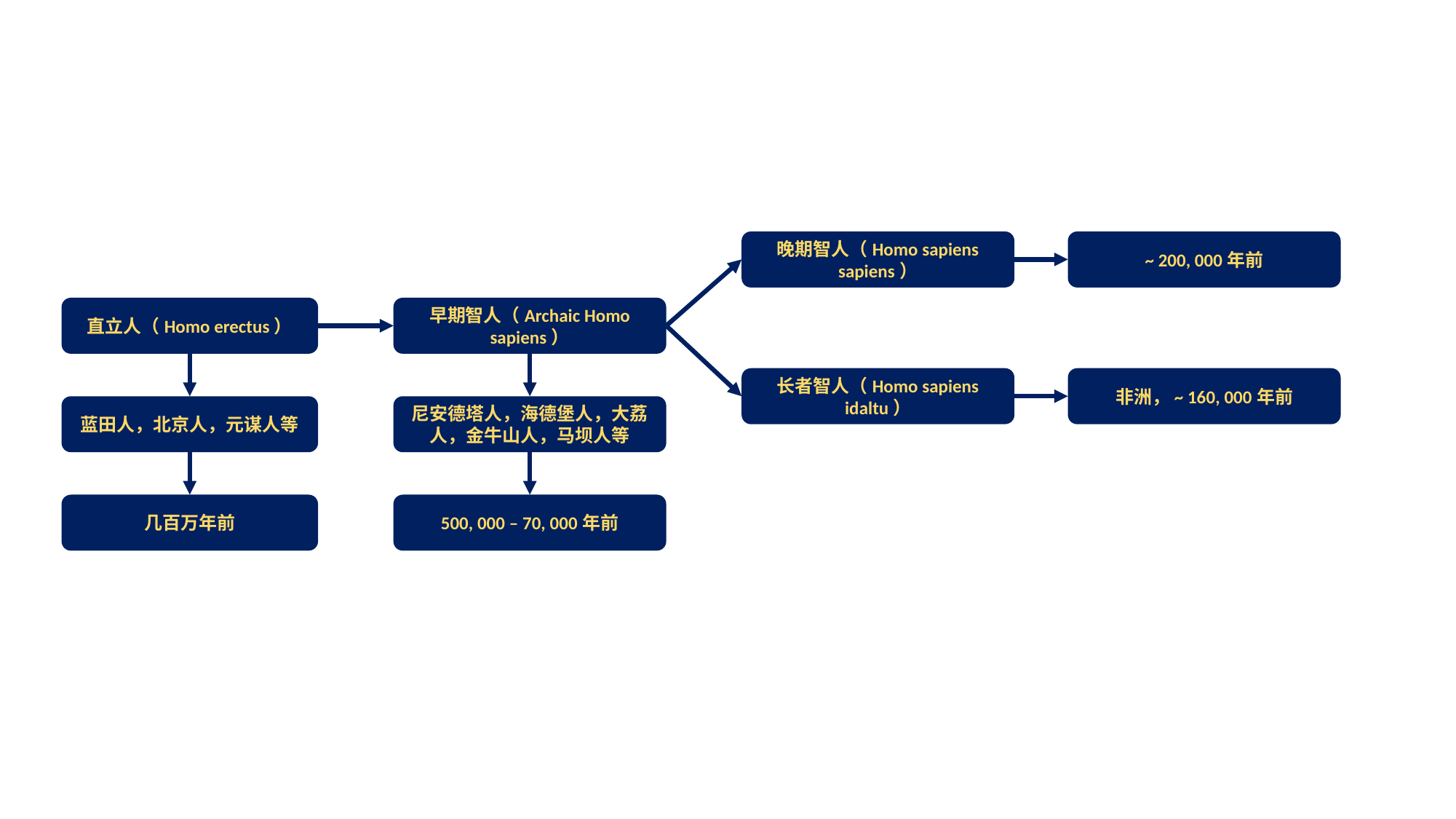

~ 200, 000年前
晚期智人（Homo sapiens sapiens）
直立人（Homo erectus）
早期智人（Archaic Homo sapiens）
长者智人（Homo sapiens idaltu）
非洲，~ 160, 000年前
蓝田人，北京人，元谋人等
尼安德塔人，海德堡人，大荔人，金牛山人，马坝人等
几百万年前
500, 000 – 70, 000年前